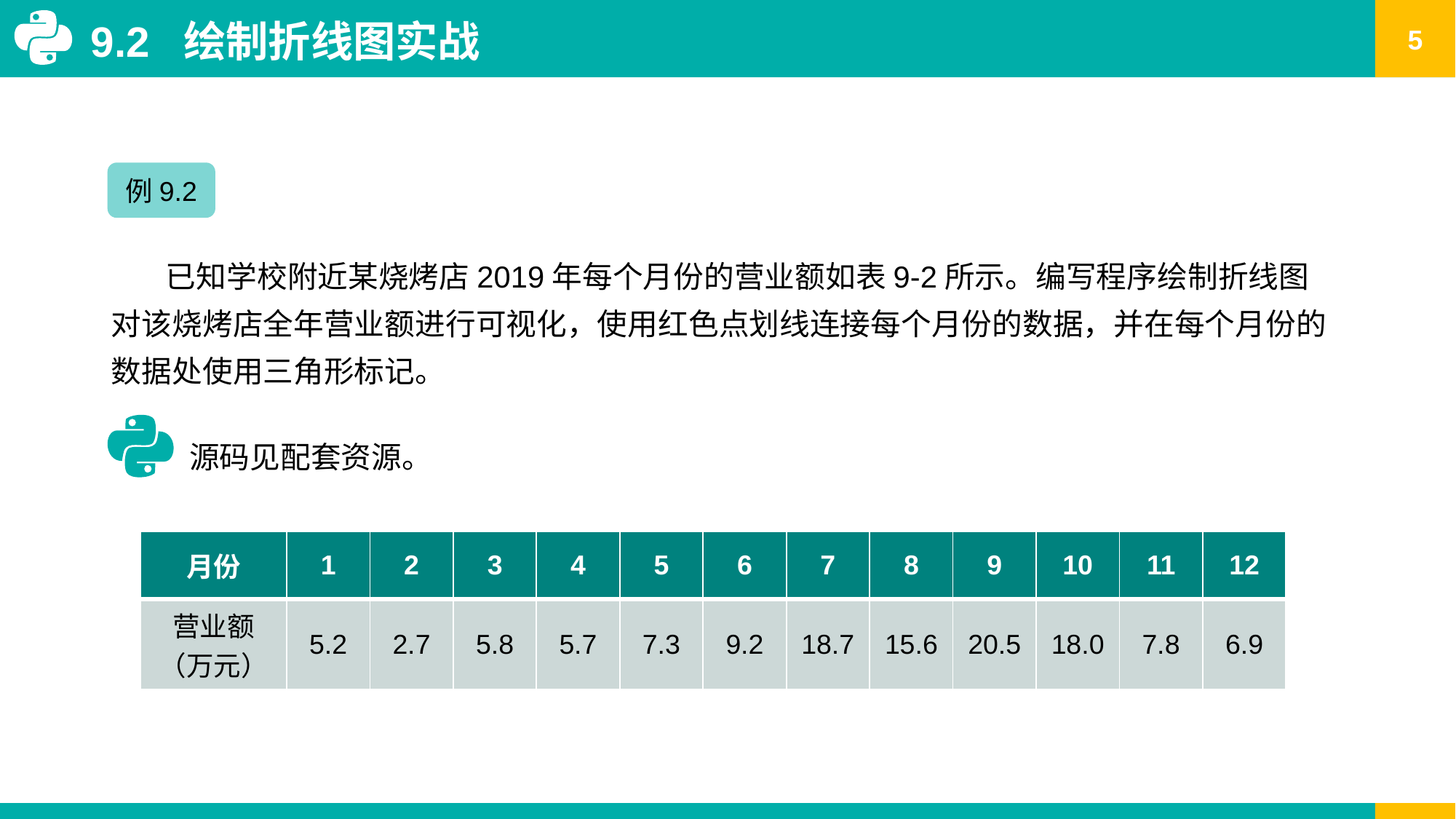

9.2  绘制折线图实战
例9.2
已知学校附近某烧烤店2019年每个月份的营业额如表9-2所示。编写程序绘制折线图对该烧烤店全年营业额进行可视化，使用红色点划线连接每个月份的数据，并在每个月份的数据处使用三角形标记。

源码见配套资源。
| 月份 | 1 | 2 | 3 | 4 | 5 | 6 | 7 | 8 | 9 | 10 | 11 | 12 |
| --- | --- | --- | --- | --- | --- | --- | --- | --- | --- | --- | --- | --- |
| 营业额（万元） | 5.2 | 2.7 | 5.8 | 5.7 | 7.3 | 9.2 | 18.7 | 15.6 | 20.5 | 18.0 | 7.8 | 6.9 |